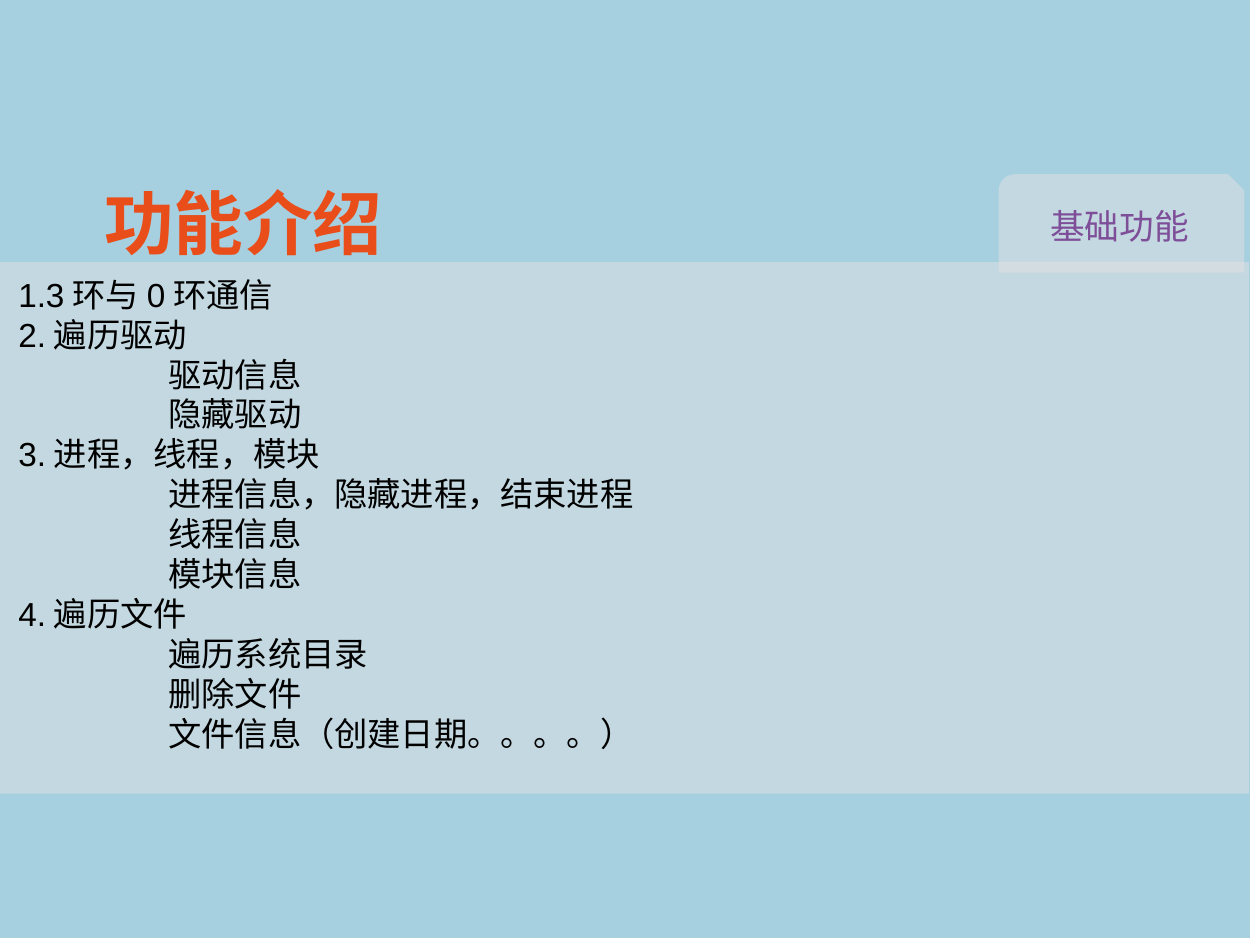

功能介绍
基础功能

1.3环与0环通信
2.遍历驱动
	驱动信息
	隐藏驱动
3.进程，线程，模块
	进程信息，隐藏进程，结束进程
	线程信息
	模块信息
4.遍历文件
	遍历系统目录
	删除文件
	文件信息（创建日期。。。。）